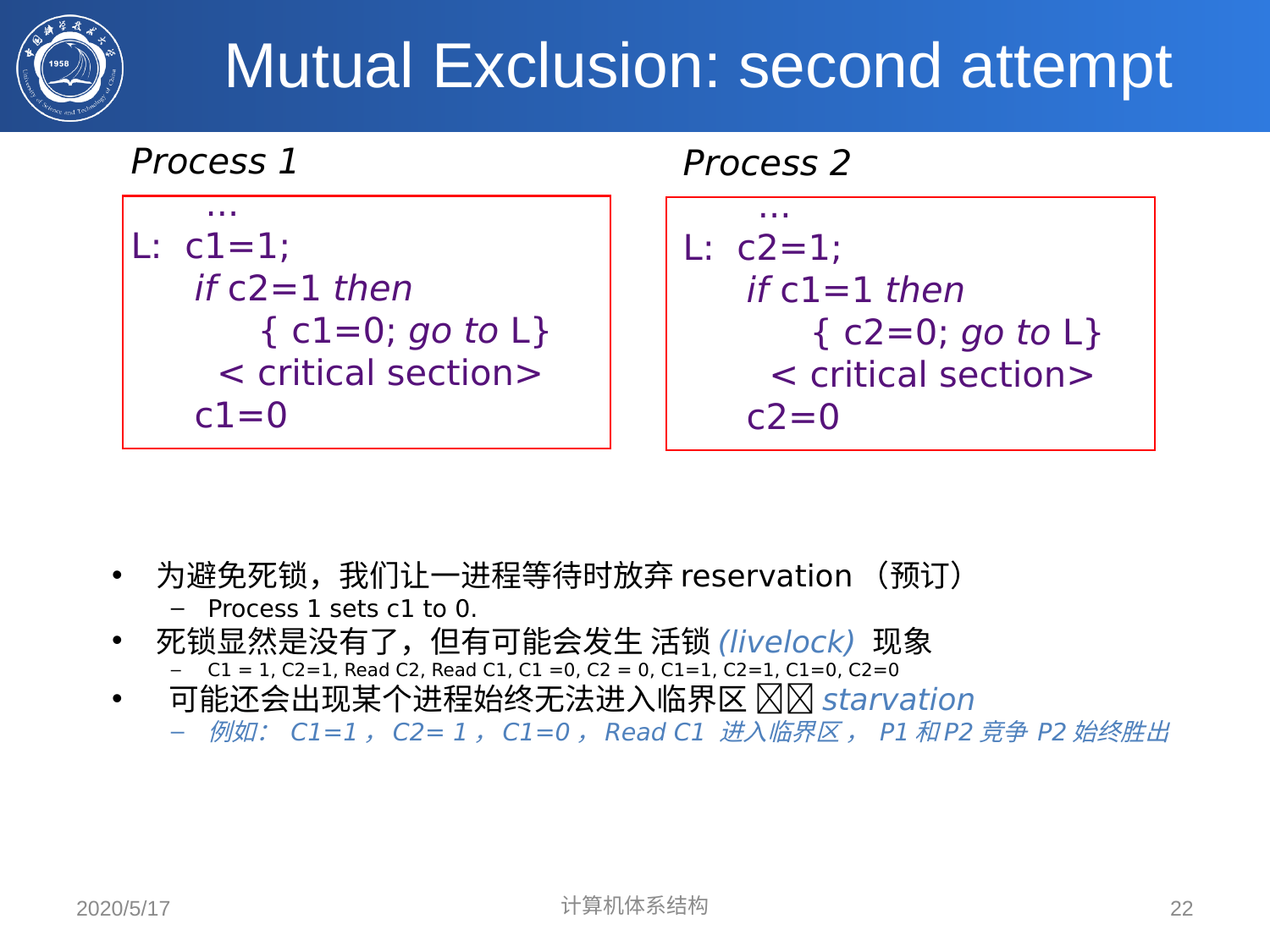

# Mutual Exclusion: second attempt
Process 1
 ...
L:  c1=1;
if c2=1 then
	{ c1=0; go to L}
  < critical section>
c1=0
Process 2
 ...
L:  c2=1;
if c1=1 then
	{ c2=0; go to L}
  < critical section>
c2=0

为避免死锁，我们让一进程等待时放弃reservation（预订）
Process 1 sets c1 to 0.
死锁显然是没有了，但有可能会发生 活锁(livelock) 现象
C1 = 1, C2=1, Read C2, Read C1, C1 =0, C2 = 0, C1=1, C2=1, C1=0, C2=0
 可能还会出现某个进程始终无法进入临界区 ⇒ starvation
例如： C1=1，C2= 1，C1=0，Read C1 进入临界区 ， P1和P2竞争 P2始终胜出

2020/5/17
计算机体系结构
22